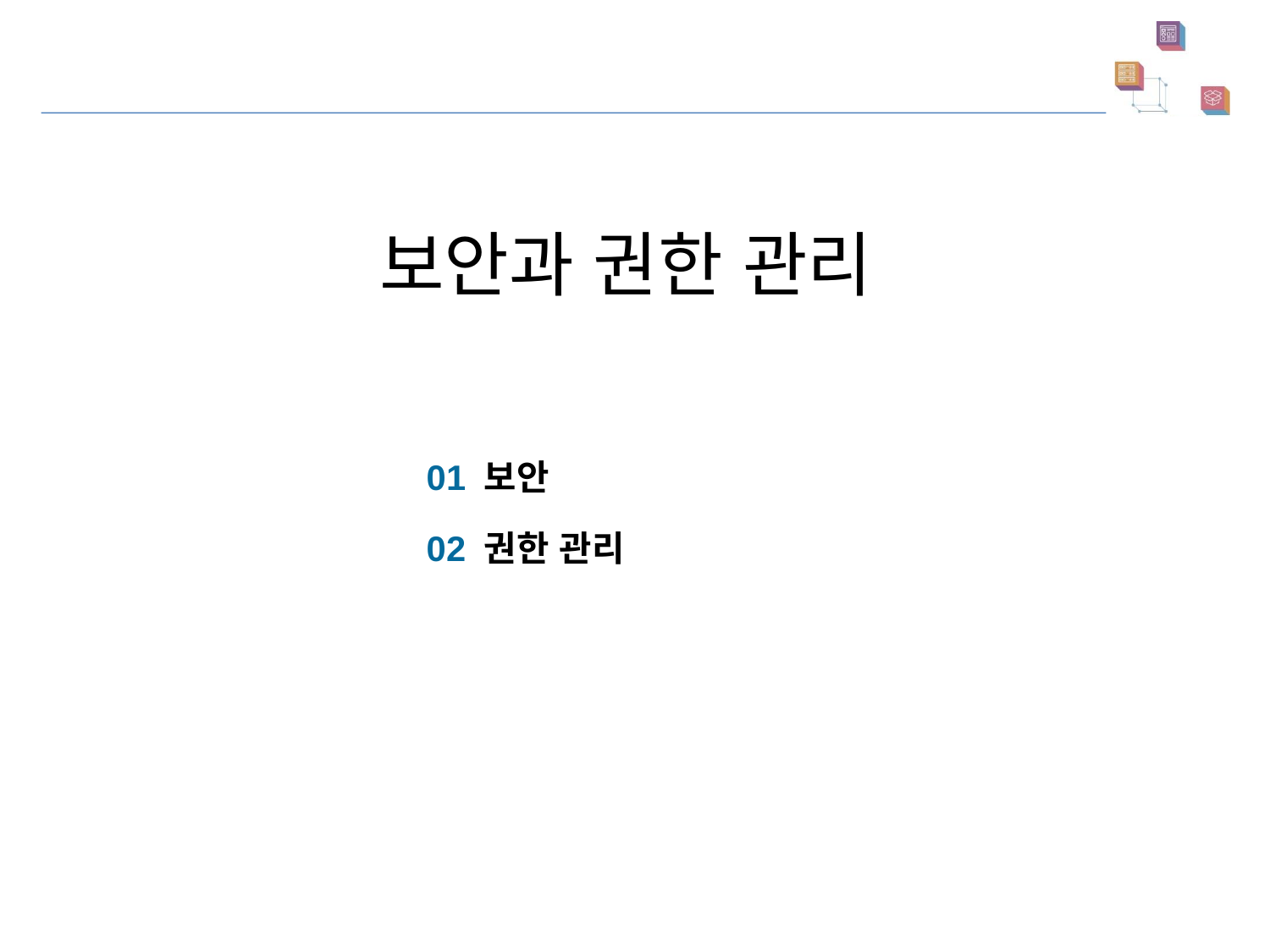

보안과 권한 관리

 01 보안
 02 권한 관리